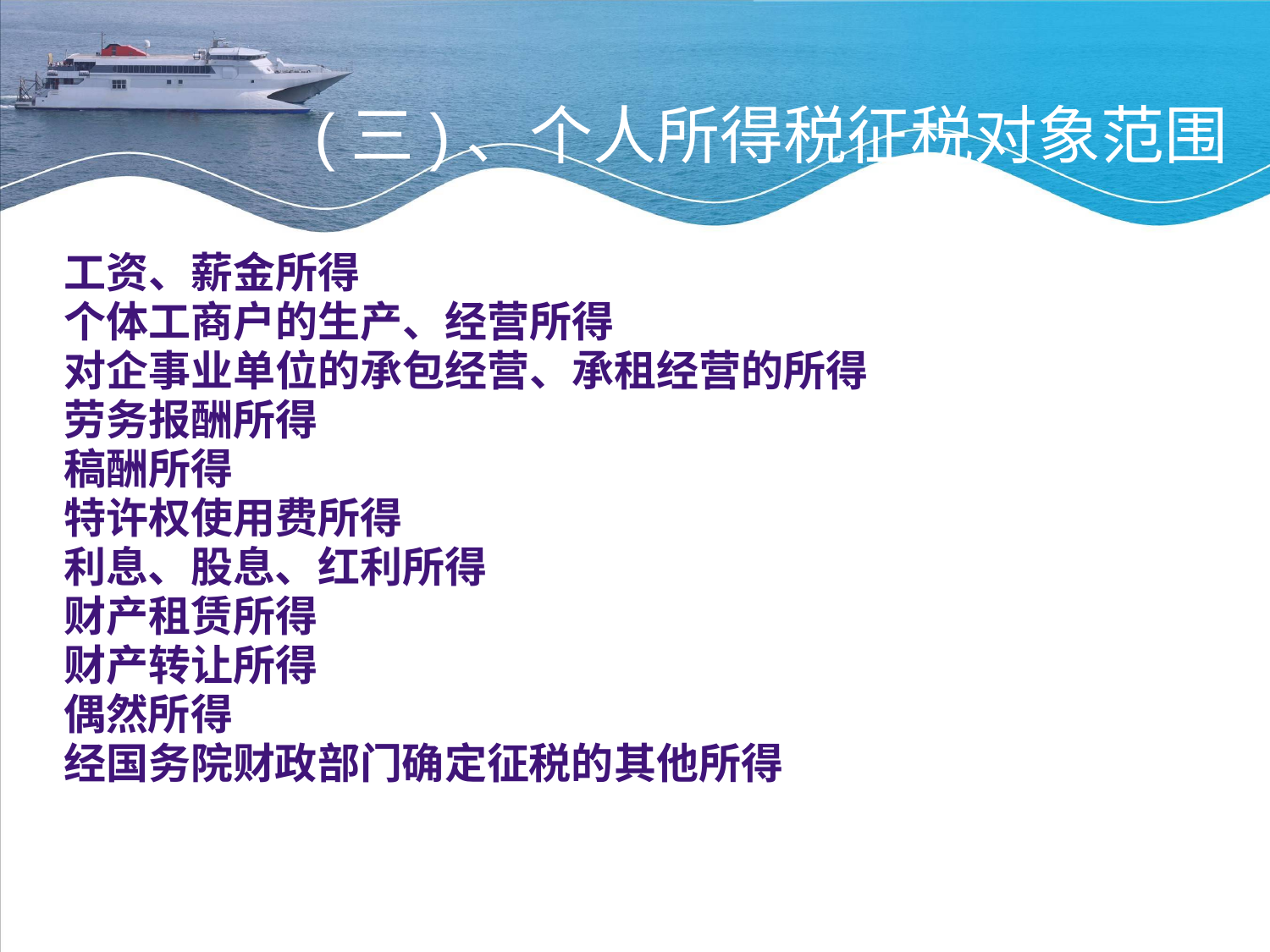

(三)、个人所得税征税对象范围
工资、薪金所得
个体工商户的生产、经营所得
对企事业单位的承包经营、承租经营的所得
劳务报酬所得
稿酬所得
特许权使用费所得
利息、股息、红利所得
财产租赁所得
财产转让所得
偶然所得
经国务院财政部门确定征税的其他所得